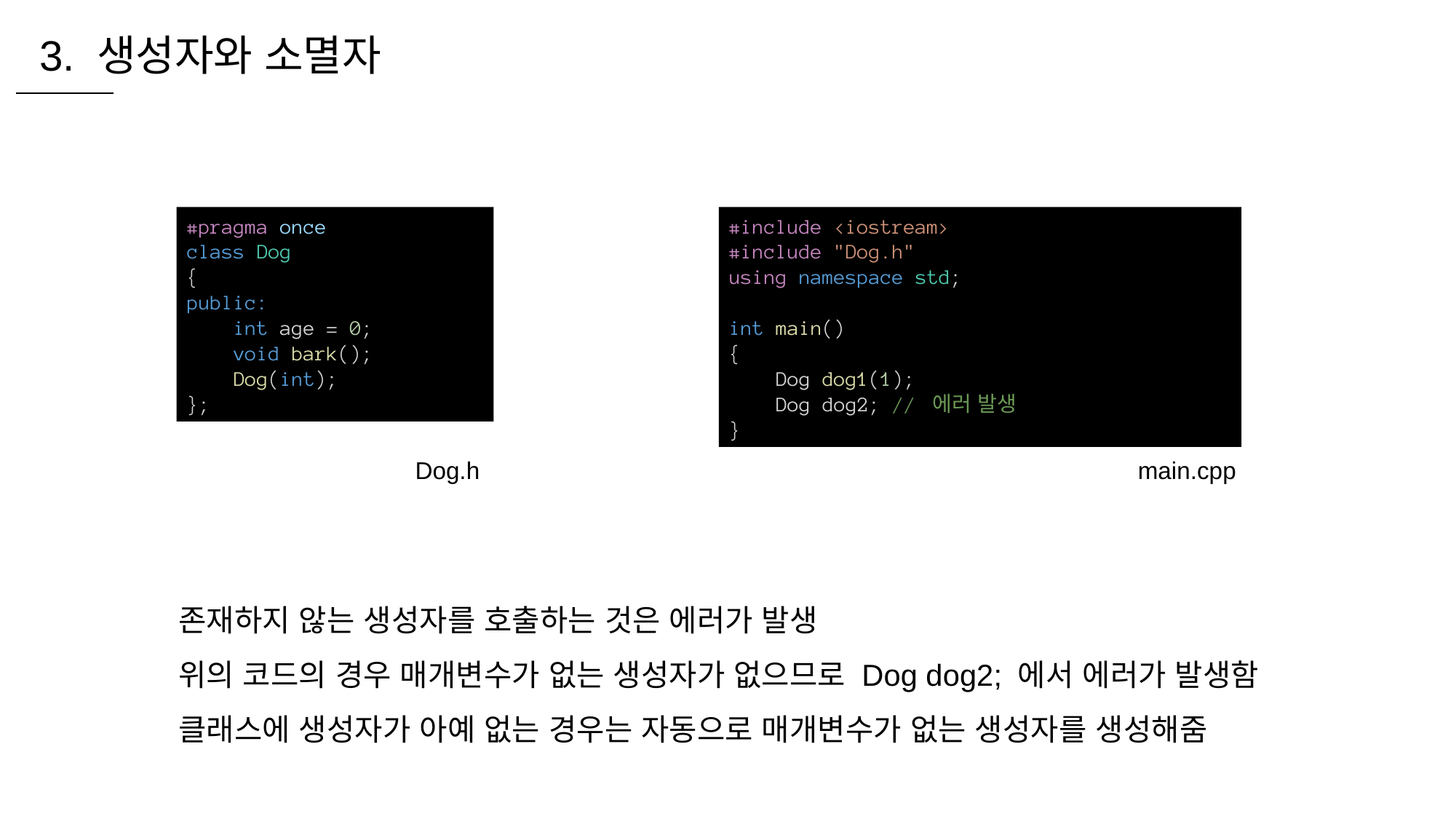

3. 생성자와 소멸자
#pragma once
class Dog
{
public:
    int age = 0;
    void bark();
    Dog(int);
};
#include <iostream>
#include "Dog.h"
using namespace std;
int main()
{
    Dog dog1(1);
    Dog dog2; // 에러 발생
}
main.cpp
Dog.h

존재하지 않는 생성자를 호출하는 것은 에러가 발생
위의 코드의 경우 매개변수가 없는 생성자가 없으므로 Dog dog2; 에서 에러가 발생함
클래스에 생성자가 아예 없는 경우는 자동으로 매개변수가 없는 생성자를 생성해줌